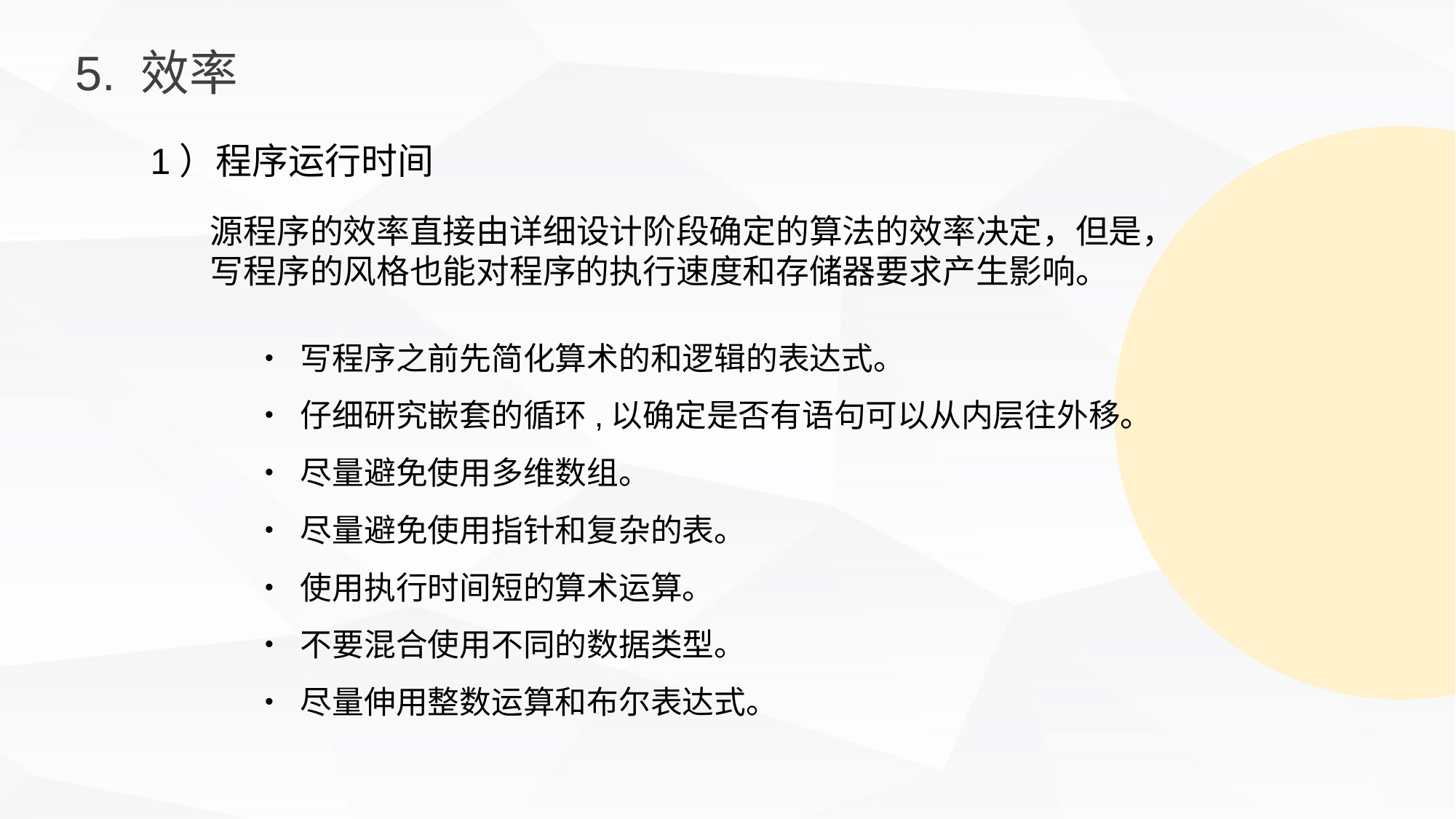

5. 效率

1）程序运行时间
源程序的效率直接由详细设计阶段确定的算法的效率决定，但是，写程序的风格也能对程序的执行速度和存储器要求产生影响。
• 写程序之前先简化算术的和逻辑的表达式。
• 仔细研究嵌套的循环,以确定是否有语句可以从内层往外移。
• 尽量避免使用多维数组。
• 尽量避免使用指针和复杂的表。
• 使用执行时间短的算术运算。
• 不要混合使用不同的数据类型。
• 尽量伸用整数运算和布尔表达式。